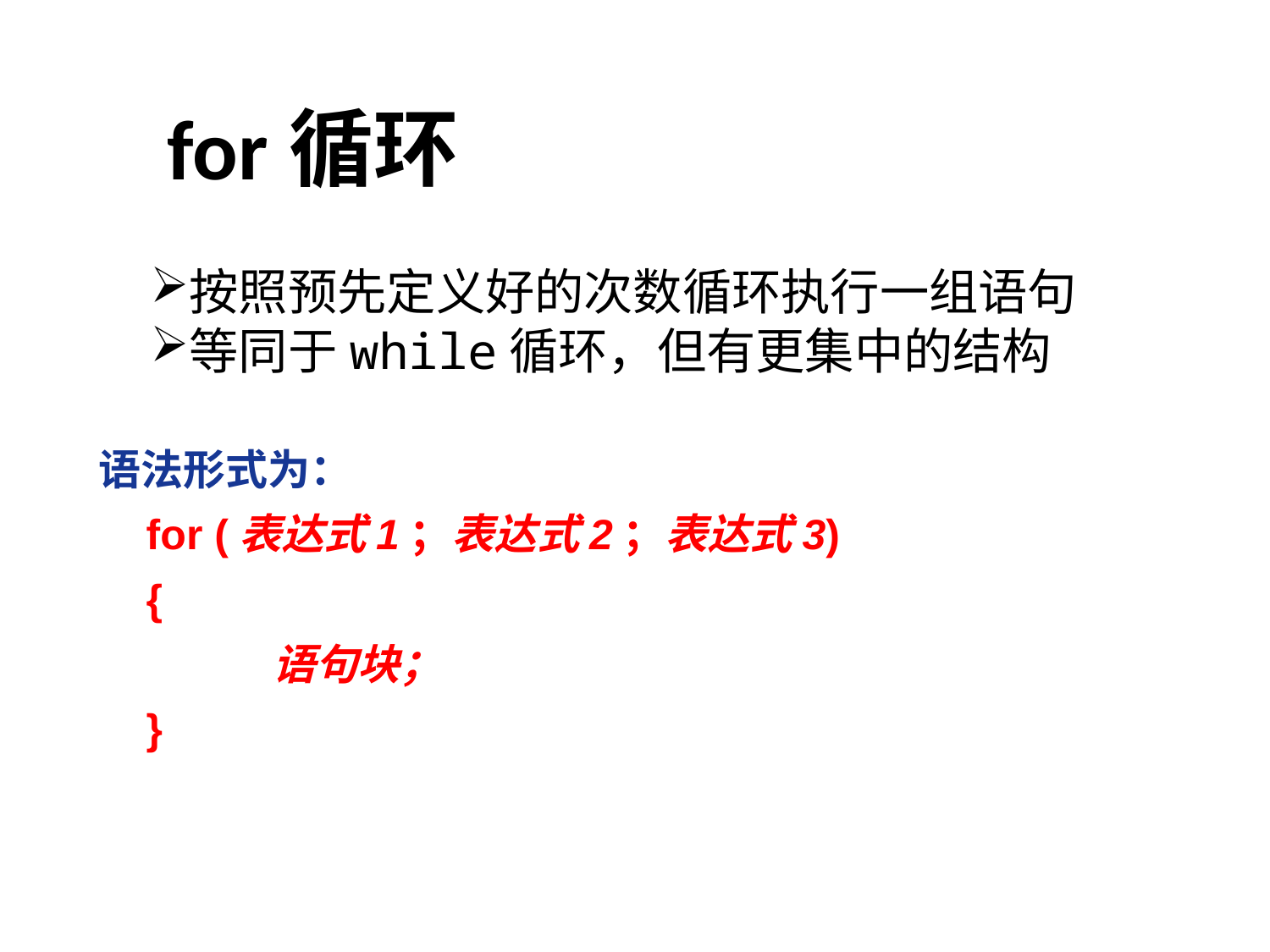

for循环
按照预先定义好的次数循环执行一组语句
等同于while循环，但有更集中的结构
语法形式为：
	for (表达式1；表达式2；表达式3)
	{
		语句块；
	}